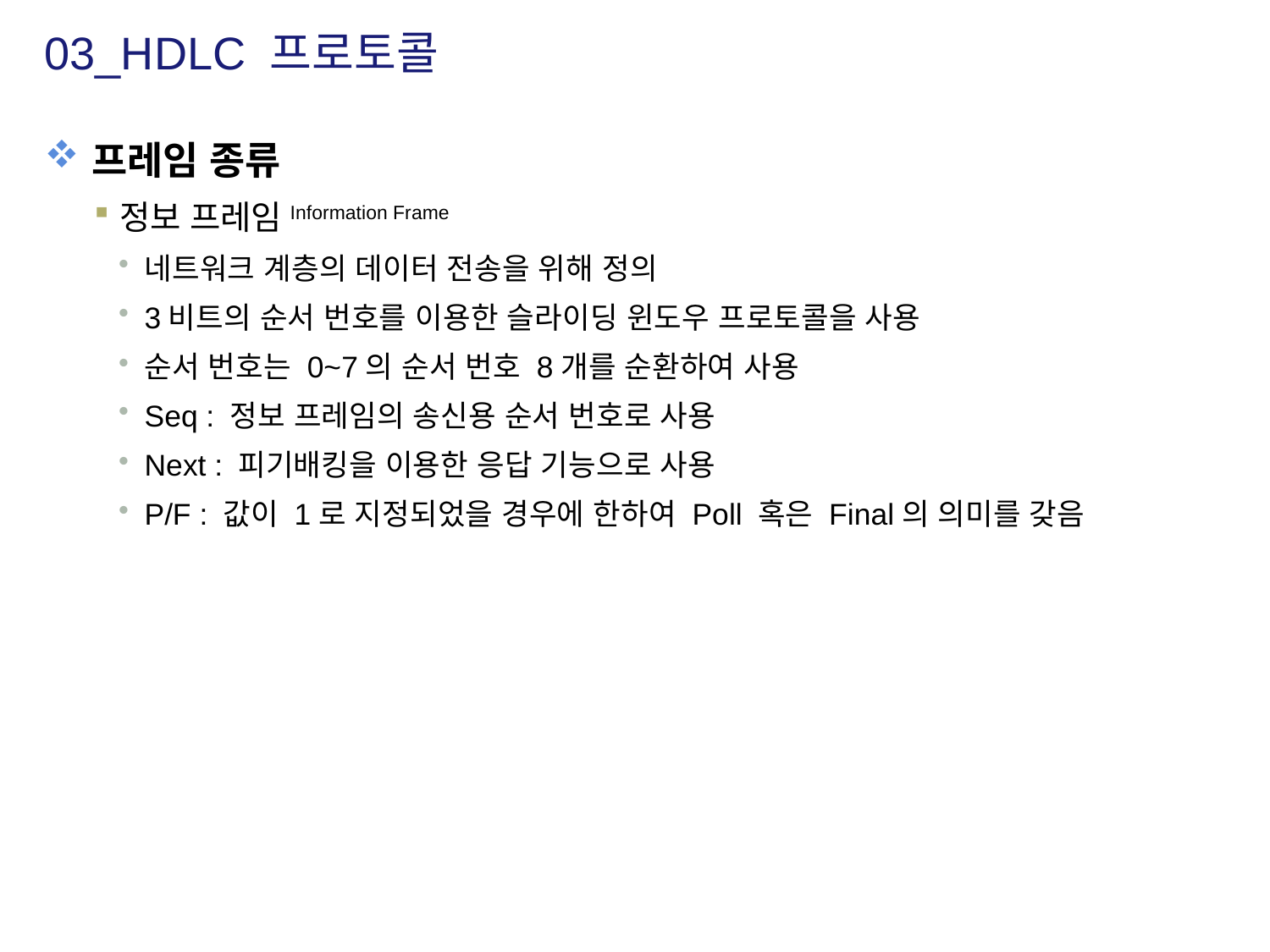

# 03_HDLC 프로토콜
프레임 종류
정보 프레임Information Frame
네트워크 계층의 데이터 전송을 위해 정의
3비트의 순서 번호를 이용한 슬라이딩 윈도우 프로토콜을 사용
순서 번호는 0~7의 순서 번호 8개를 순환하여 사용
Seq : 정보 프레임의 송신용 순서 번호로 사용
Next : 피기배킹을 이용한 응답 기능으로 사용
P/F : 값이 1로 지정되었을 경우에 한하여 Poll 혹은 Final의 의미를 갖음